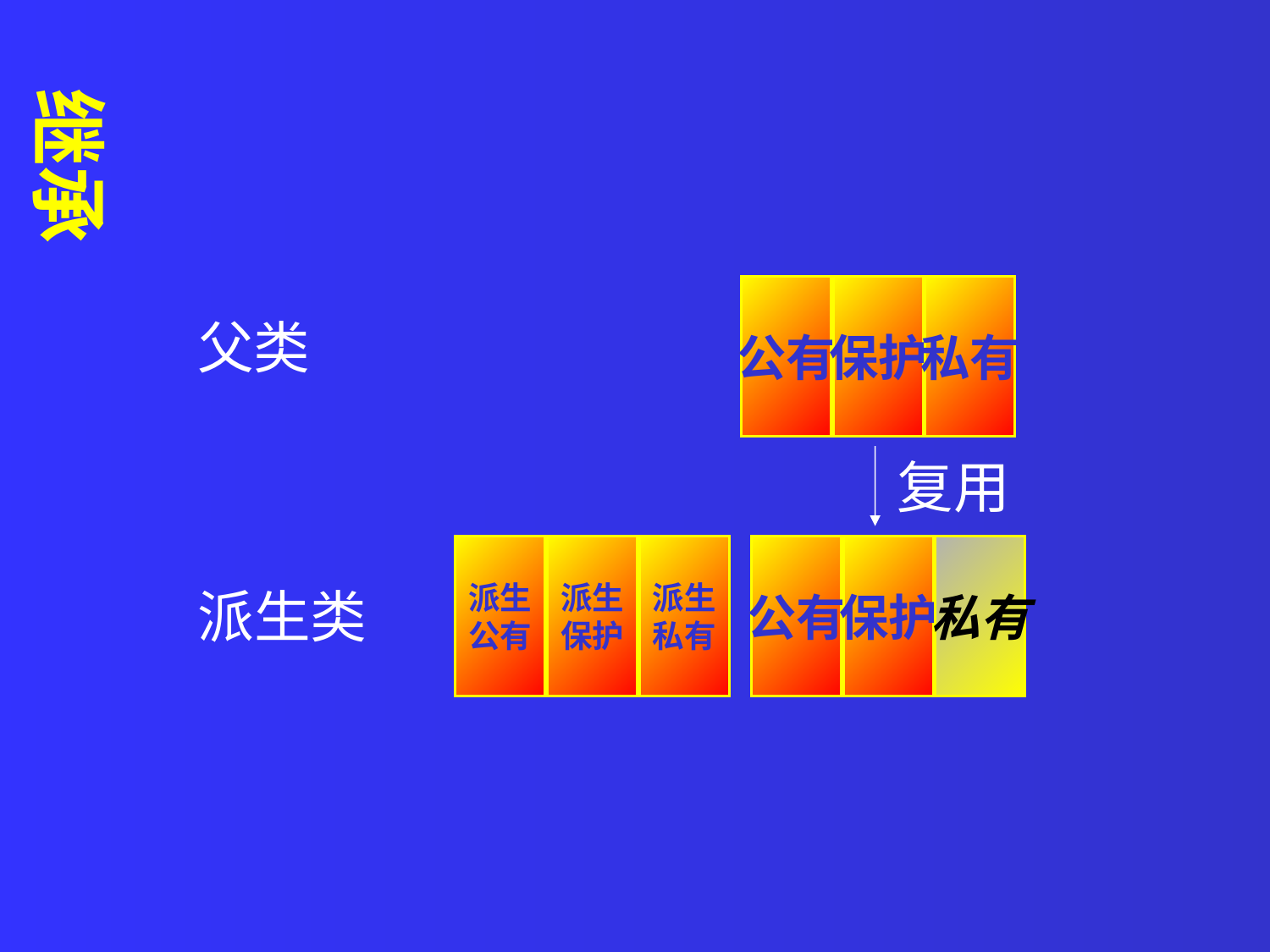

继承
公有
保护
私有
父类
复用

公有
保护
私有
派生
公有
派生
保护
派生
私有
派生类